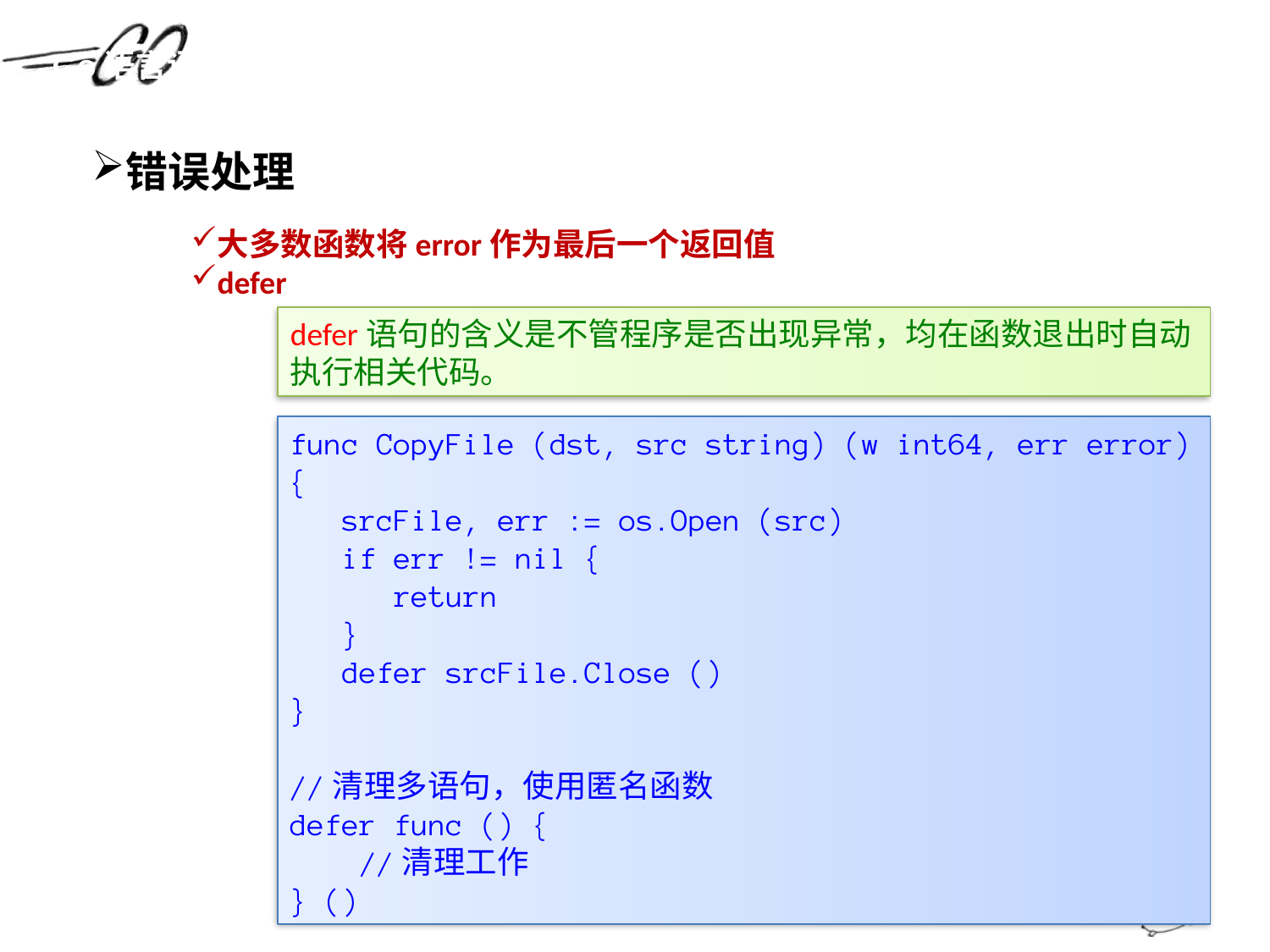

Go语言语法
错误处理
大多数函数将error作为最后一个返回值
defer
defer语句的含义是不管程序是否出现异常，均在函数退出时自动执行相关代码。
func CopyFile (dst, src string) (w int64, err error) {
   srcFile, err := os.Open (src)
   if err != nil {
      return
   }
   defer srcFile.Close ()
}

//清理多语句，使用匿名函数
defer func () {
    //清理工作
} ()
25